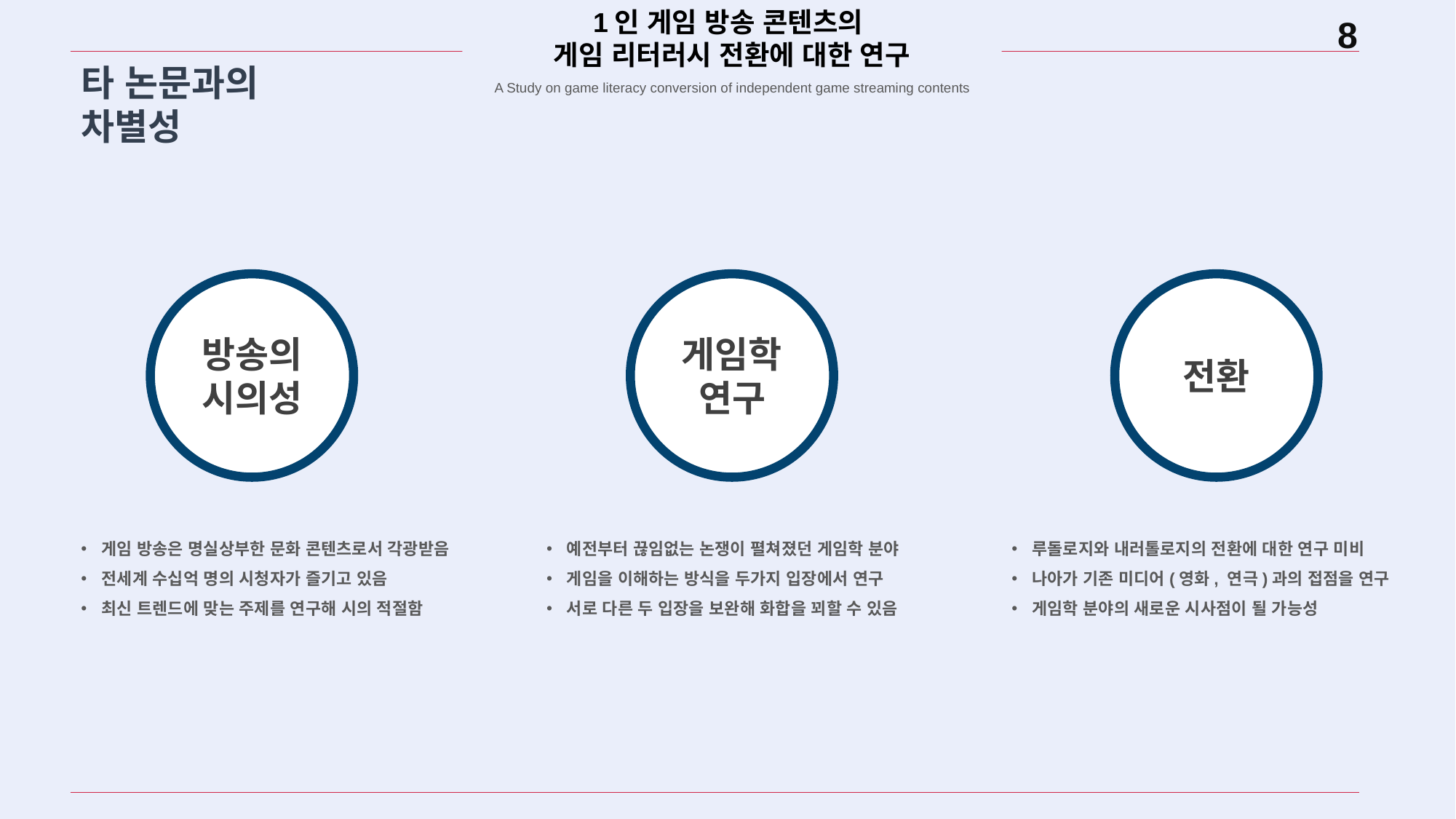

1인 게임 방송 콘텐츠의
게임 리터러시 전환에 대한 연구
A Study on game literacy conversion of independent game streaming contents
타 논문과의
차별성
방송의
시의성
게임학 연구
전환
게임 방송은 명실상부한 문화 콘텐츠로서 각광받음
전세계 수십억 명의 시청자가 즐기고 있음
최신 트렌드에 맞는 주제를 연구해 시의 적절함
예전부터 끊임없는 논쟁이 펼쳐졌던 게임학 분야
게임을 이해하는 방식을 두가지 입장에서 연구
서로 다른 두 입장을 보완해 화합을 꾀할 수 있음
루돌로지와 내러톨로지의 전환에 대한 연구 미비
나아가 기존 미디어(영화, 연극)과의 접점을 연구
게임학 분야의 새로운 시사점이 될 가능성